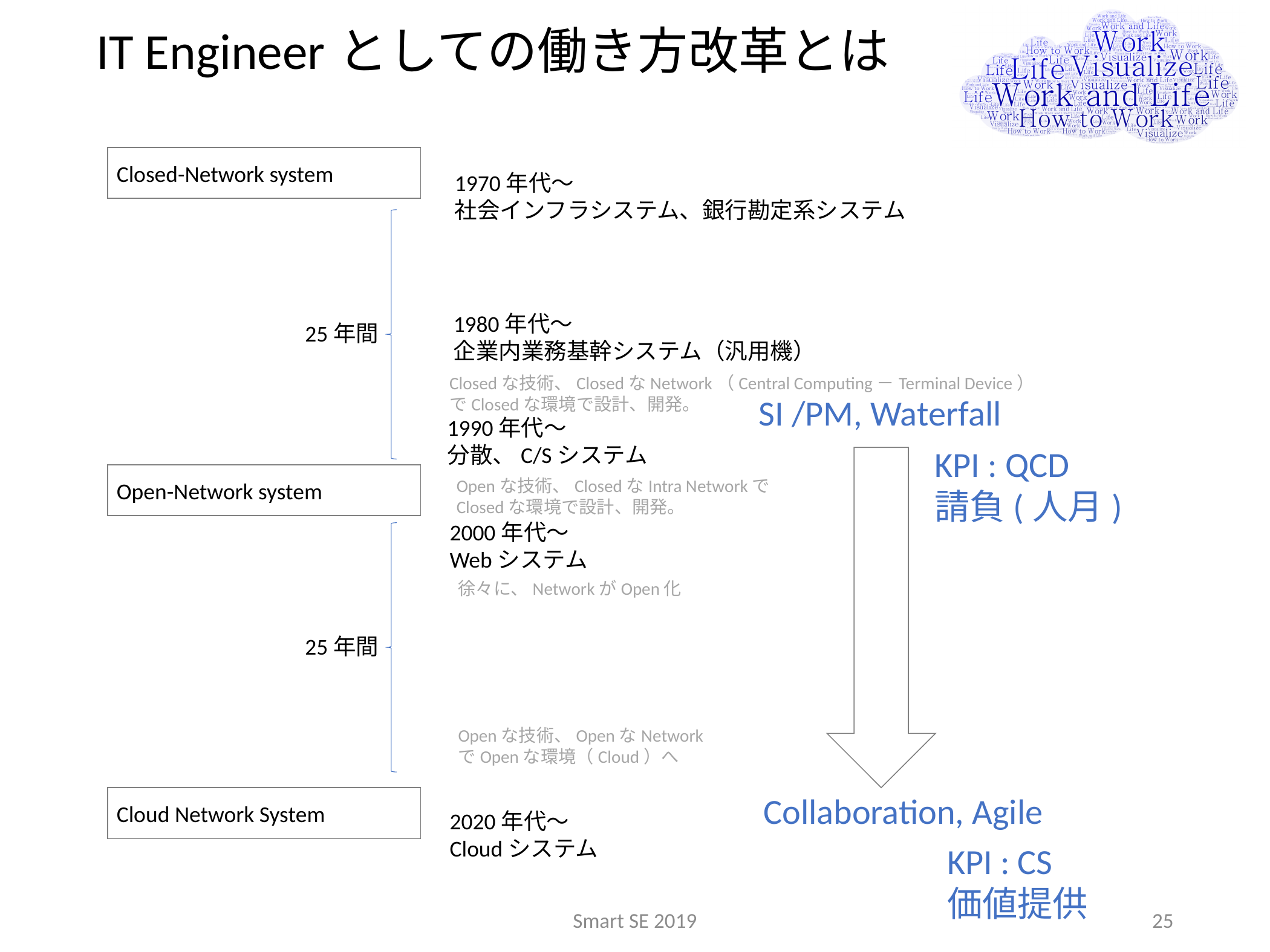

# IT Engineerとしての働き方改革とは
Closed-Network system
1970年代～
社会インフラシステム、銀行勘定系システム

1980年代～
企業内業務基幹システム（汎用機）
25年間
Closedな技術、ClosedなNetwork（Central Computing－Terminal Device）
でClosedな環境で設計、開発。
SI /PM, Waterfall
1990年代～
分散、C/Sシステム
KPI : QCD
請負(人月)

Open-Network system
Openな技術、ClosedなIntra Networkで
Closedな環境で設計、開発。
2000年代～
Webシステム

徐々に、NetworkがOpen化
25年間
Openな技術、OpenなNetwork
でOpenな環境（Cloud）へ
Collaboration, Agile
Cloud Network System
2020年代～
Cloudシステム
KPI : CS
価値提供
Smart SE 2019
25